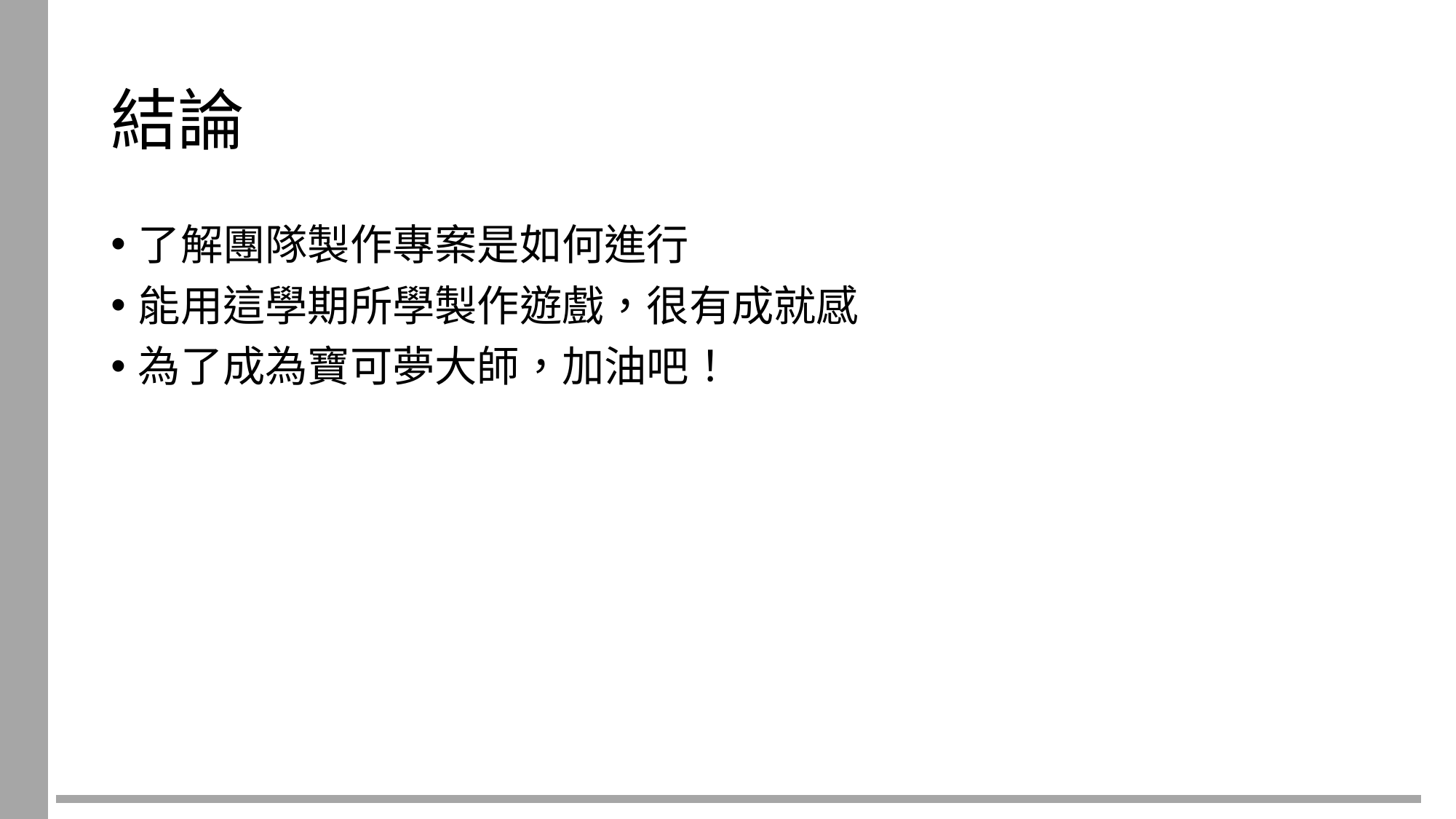

# 結論
了解團隊製作專案是如何進行
能用這學期所學製作遊戲，很有成就感
為了成為寶可夢大師，加油吧！